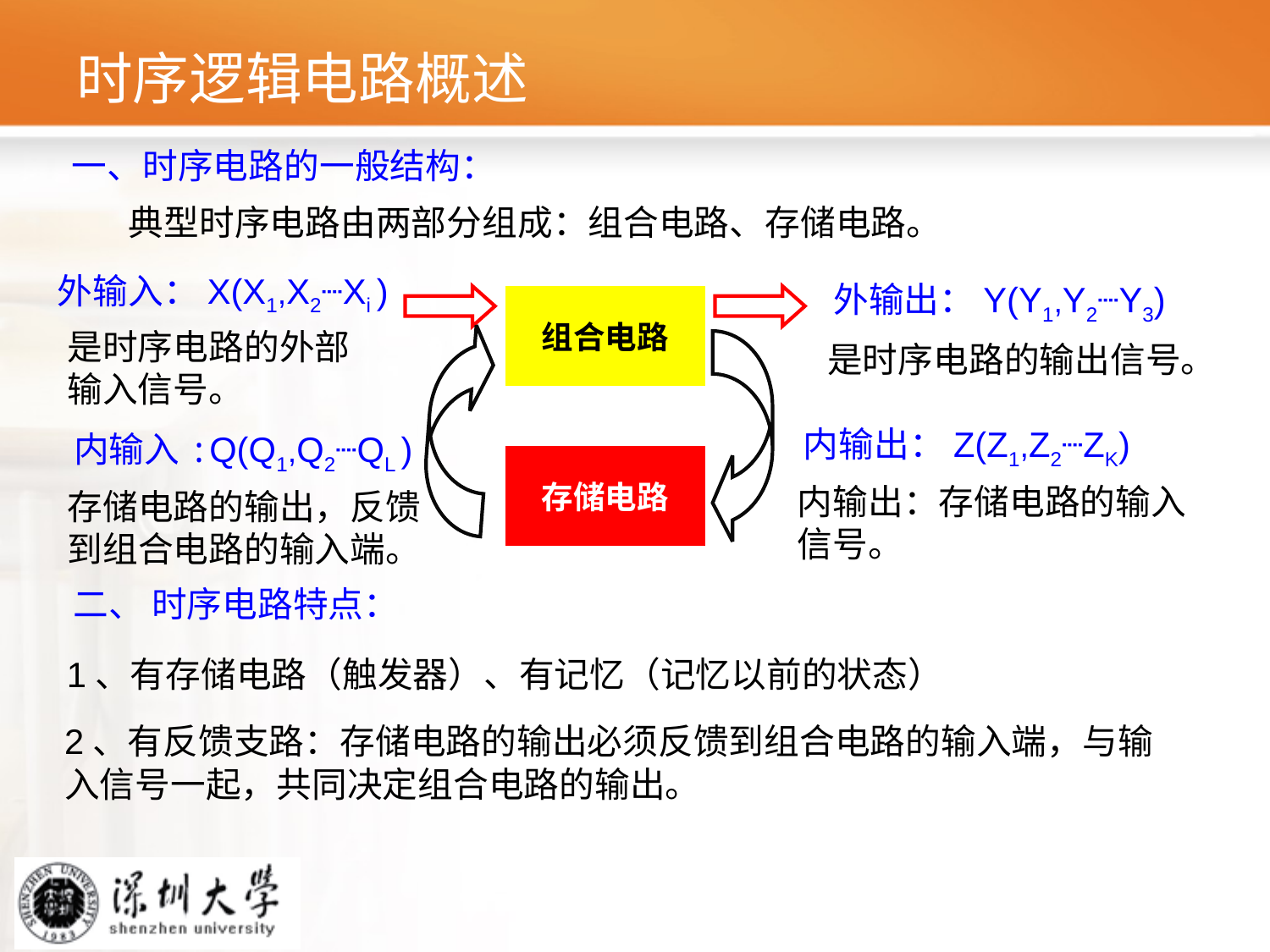

# 时序逻辑电路概述
一、时序电路的一般结构：
典型时序电路由两部分组成：组合电路、存储电路。
外输入：X(X1,X2┈Xi )
外输出：Y(Y1,Y2┈Y3)

组合电路

是时序电路的外部输入信号。

是时序电路的输出信号。
内输出：Z(Z1,Z2┈ZK)
内输入:Q(Q1,Q2┈QL )
存储电路
内输出：存储电路的输入信号。
存储电路的输出，反馈到组合电路的输入端。
二、 时序电路特点：
1、有存储电路（触发器）、有记忆（记忆以前的状态）
2、有反馈支路：存储电路的输出必须反馈到组合电路的输入端，与输入信号一起，共同决定组合电路的输出。